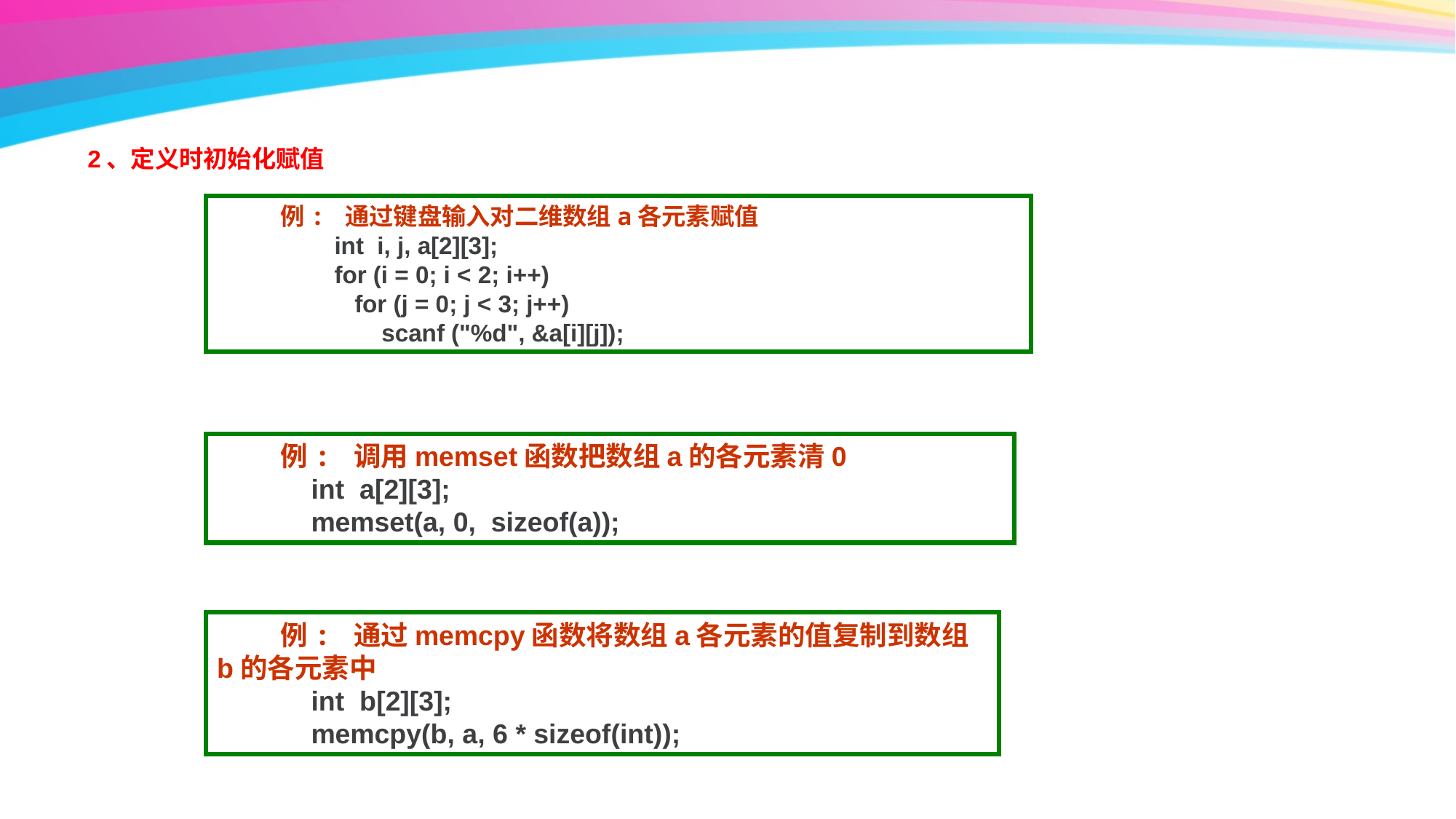

2、定义时初始化赋值
例: 通过键盘输入对二维数组a各元素赋值
        int  i, j, a[2][3];
        for (i = 0; i < 2; i++)
           for (j = 0; j < 3; j++)
               scanf ("%d", &a[i][j]);
例: 调用memset函数把数组a的各元素清0
    int  a[2][3];
    memset(a, 0,  sizeof(a));
例: 通过memcpy函数将数组a各元素的值复制到数组b的各元素中
    int  b[2][3];
    memcpy(b, a, 6 * sizeof(int));